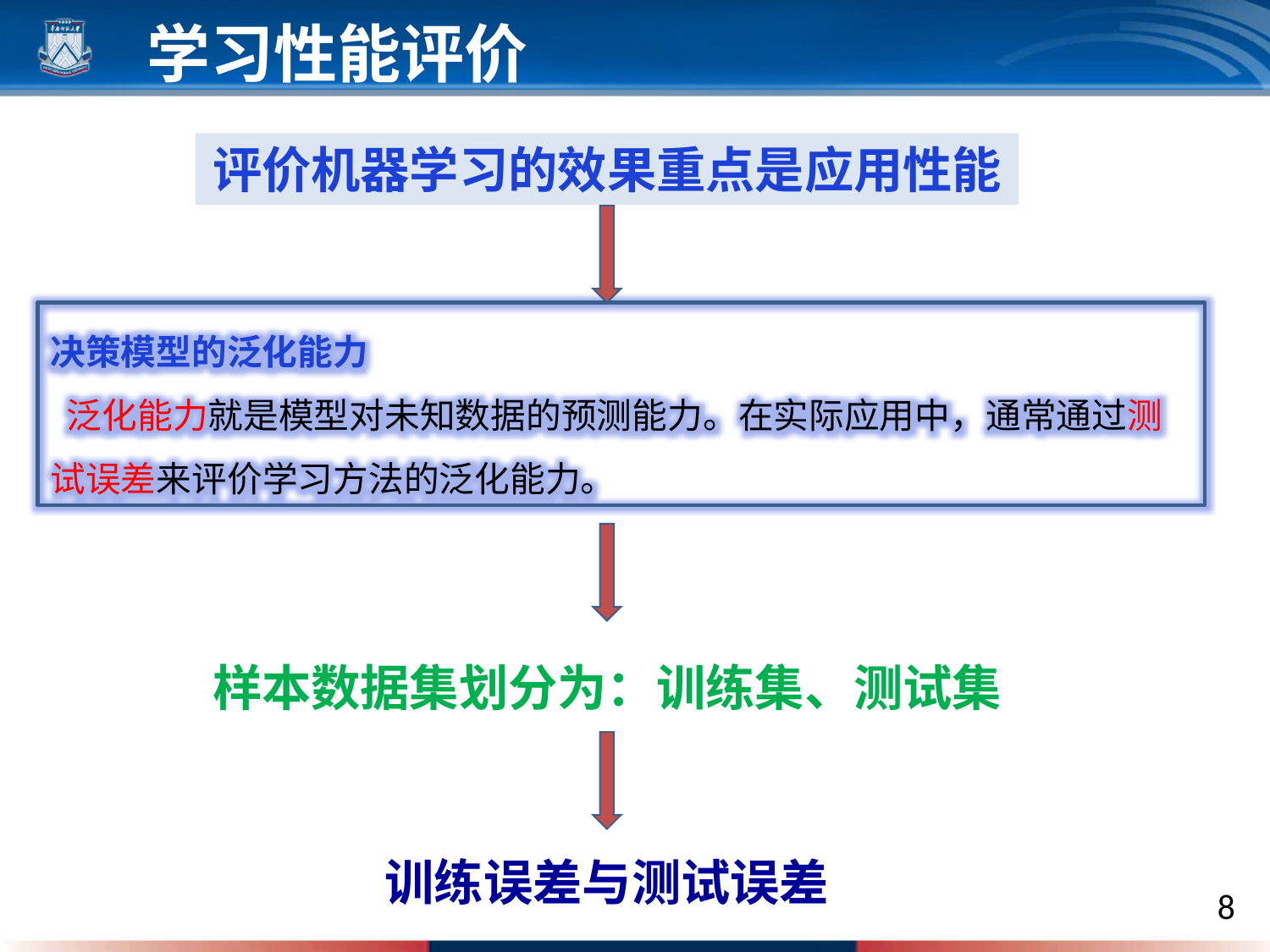

学习性能评价
评价机器学习的效果重点是应用性能

决策模型的泛化能力
 泛化能力就是模型对未知数据的预测能力。在实际应用中，通常通过测试误差来评价学习方法的泛化能力。

样本数据集划分为：训练集、测试集

训练误差与测试误差